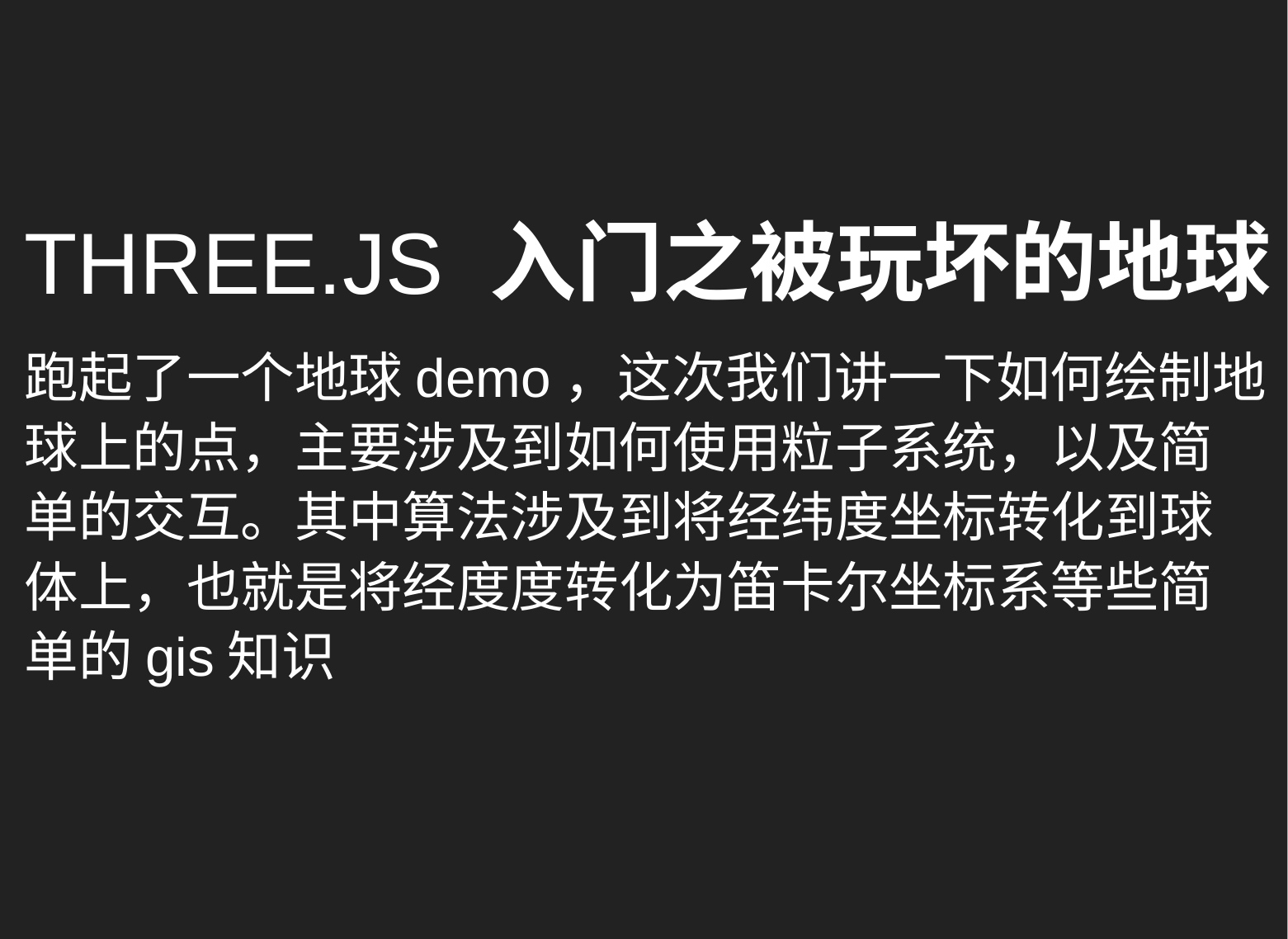

THREE.JS 入门之被玩坏的地球
跑起了一个地球demo，这次我们讲一下如何绘制地
球上的点，主要涉及到如何使用粒子系统，以及简
单的交互。其中算法涉及到将经纬度坐标转化到球
体上，也就是将经度度转化为笛卡尔坐标系等些简
单的gis知识